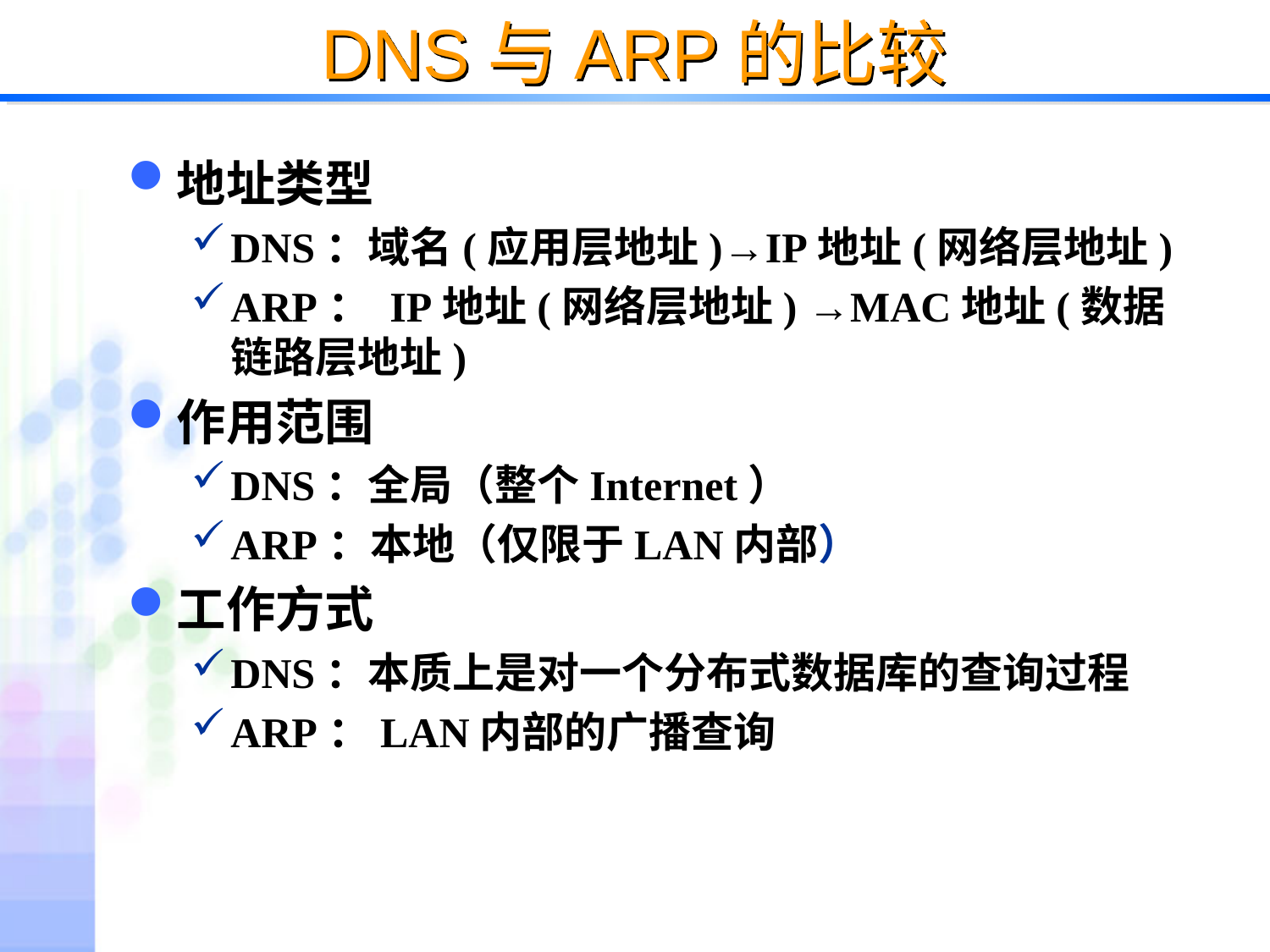

# DNS与ARP的比较
地址类型
DNS：域名(应用层地址)→IP地址(网络层地址)
ARP： IP地址(网络层地址) →MAC地址(数据链路层地址)
作用范围
DNS：全局（整个Internet）
ARP：本地（仅限于LAN内部）
工作方式
DNS：本质上是对一个分布式数据库的查询过程
ARP：LAN内部的广播查询